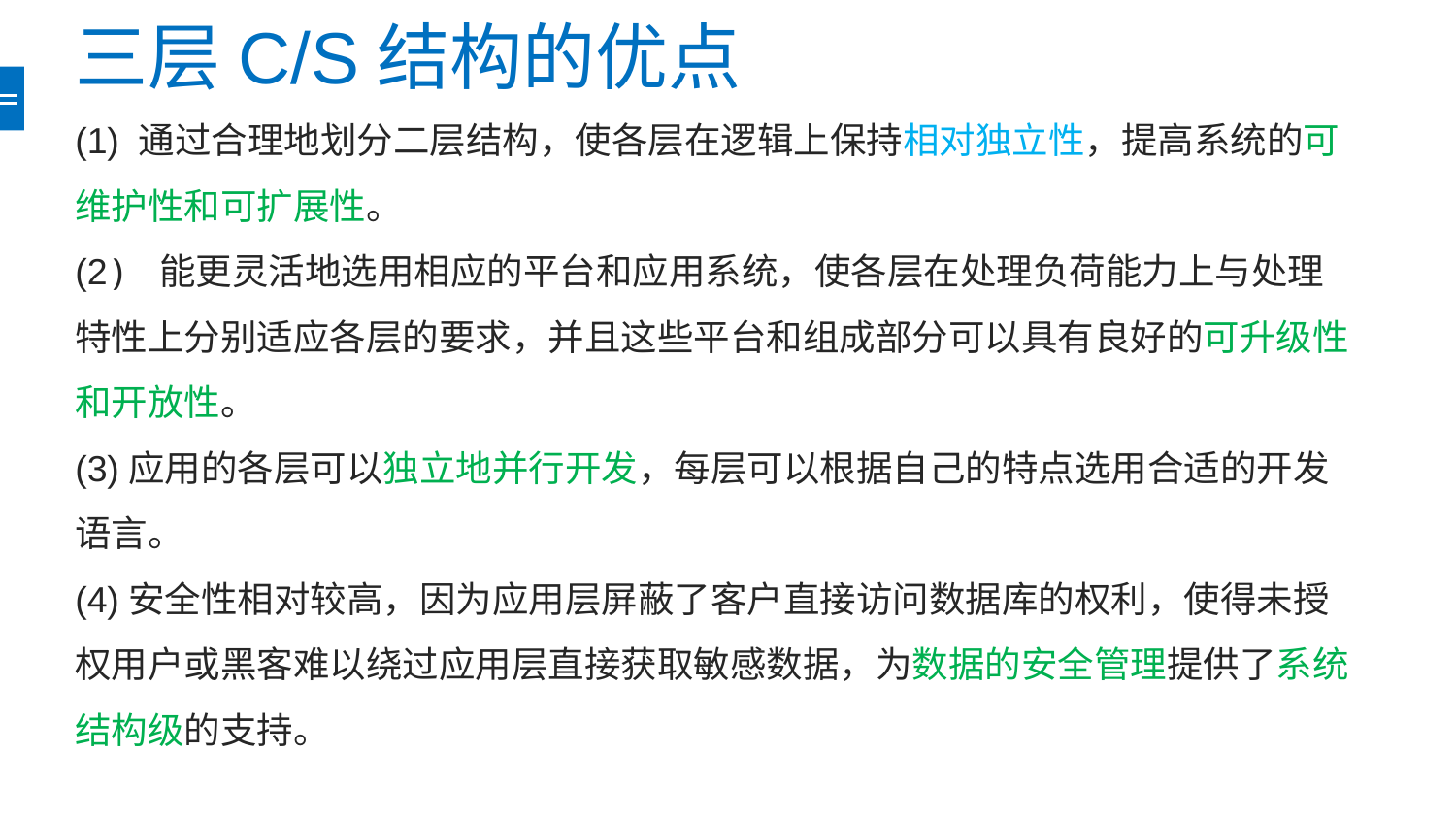

# 三层C/S结构的优点
(1) 通过合理地划分二层结构，使各层在逻辑上保持相对独立性，提高系统的可维护性和可扩展性。
(2) 能更灵活地选用相应的平台和应用系统，使各层在处理负荷能力上与处理特性上分别适应各层的要求，并且这些平台和组成部分可以具有良好的可升级性和开放性。
(3)应用的各层可以独立地并行开发，每层可以根据自己的特点选用合适的开发语言。
(4)安全性相对较高，因为应用层屏蔽了客户直接访问数据库的权利，使得未授权用户或黑客难以绕过应用层直接获取敏感数据，为数据的安全管理提供了系统结构级的支持。